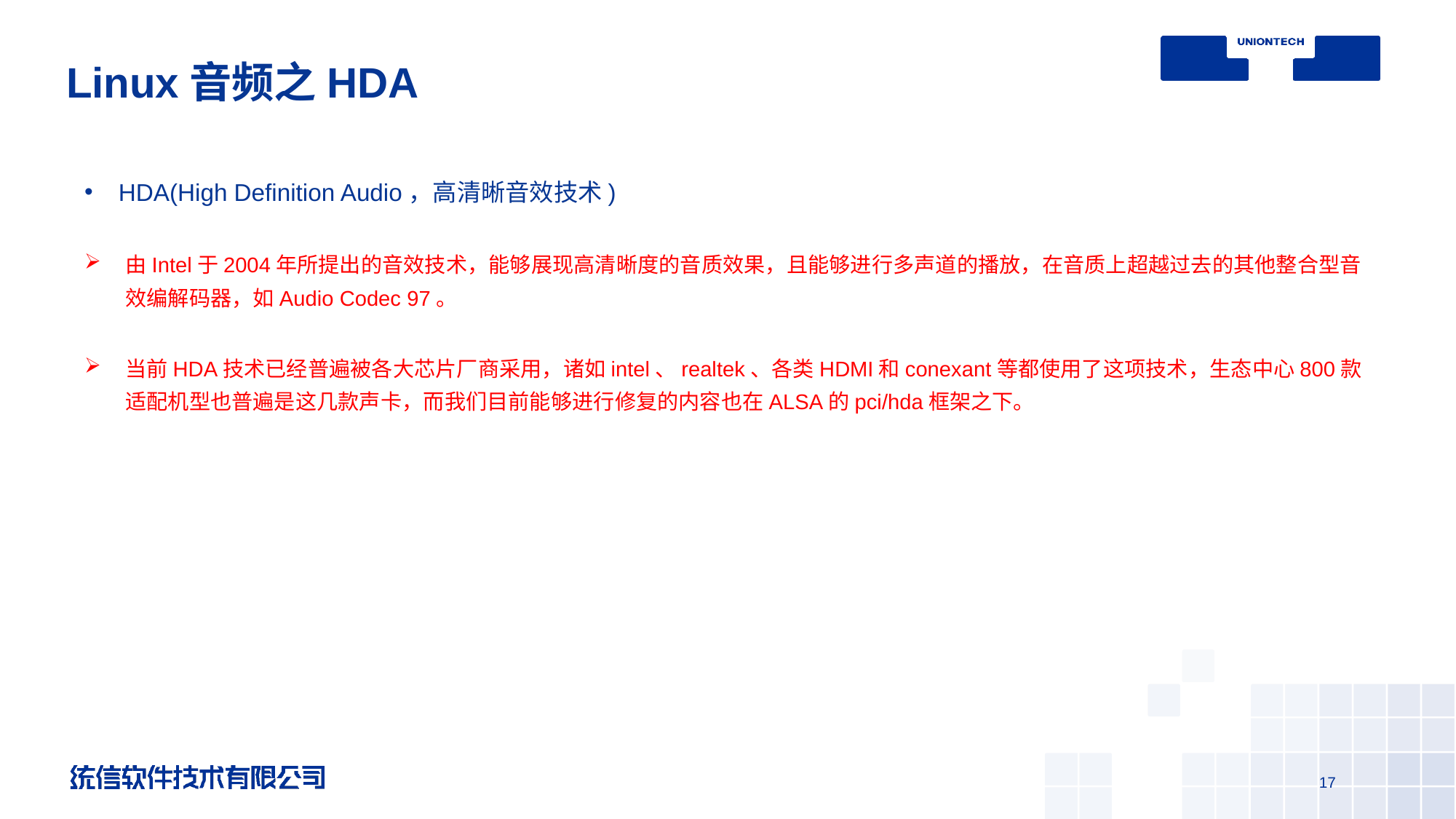

# Linux音频之HDA
HDA(High Definition Audio，高清晰音效技术)

由Intel于2004年所提出的音效技术，能够展现高清晰度的音质效果，且能够进行多声道的播放，在音质上超越过去的其他整合型音效编解码器，如Audio Codec 97。

当前HDA技术已经普遍被各大芯片厂商采用，诸如intel、realtek、各类HDMI和conexant等都使用了这项技术，生态中心800款适配机型也普遍是这几款声卡，而我们目前能够进行修复的内容也在ALSA的pci/hda框架之下。